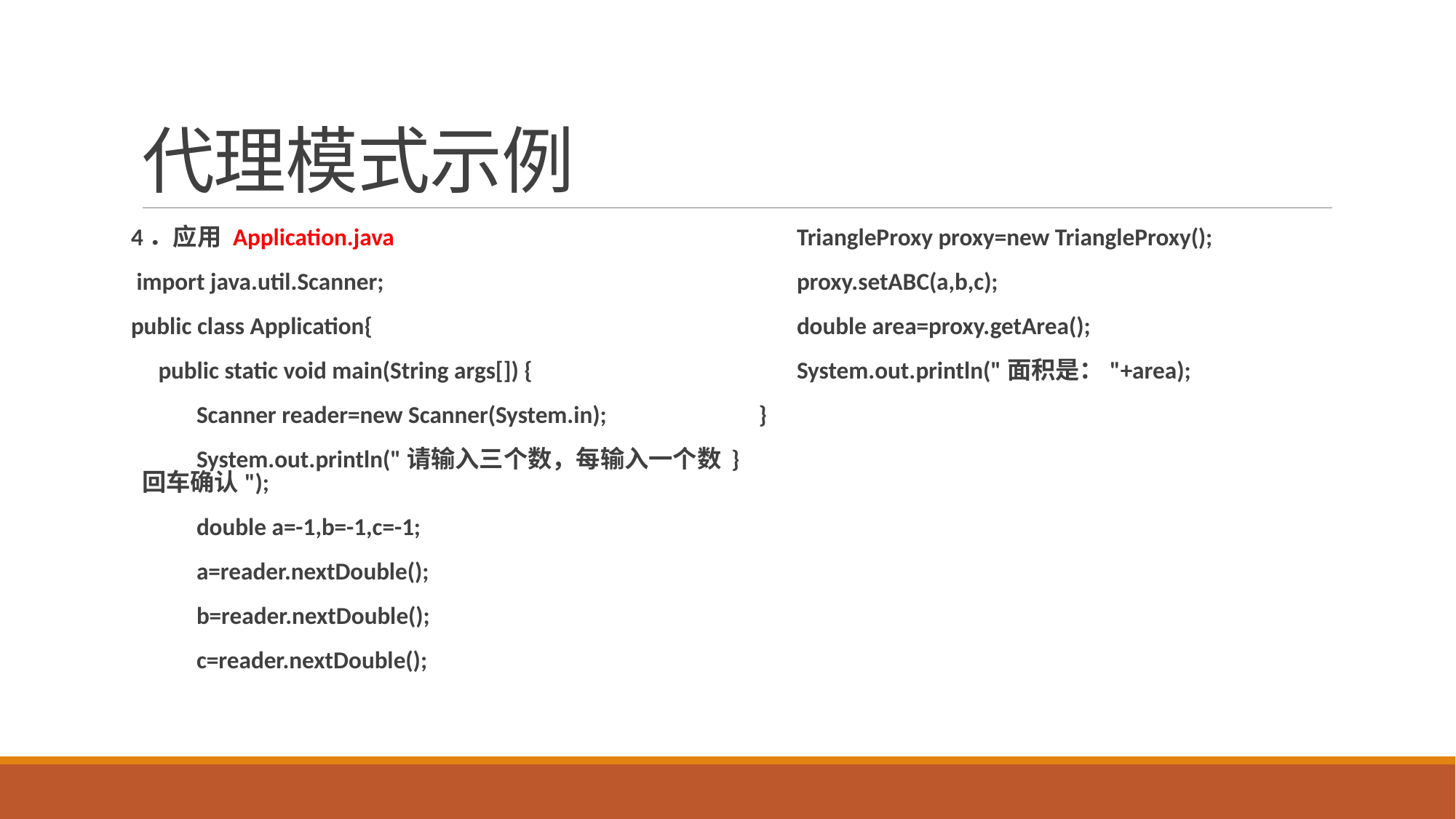

# 代理模式示例
4．应用 Application.java
 import java.util.Scanner;
public class Application{
     public static void main(String args[]) {
            Scanner reader=new Scanner(System.in);
            System.out.println("请输入三个数，每输入一个数回车确认");
            double a=-1,b=-1,c=-1;
            a=reader.nextDouble();
            b=reader.nextDouble();
            c=reader.nextDouble();
            TriangleProxy proxy=new TriangleProxy();
            proxy.setABC(a,b,c);
            double area=proxy.getArea();
            System.out.println("面积是："+area);
     }
}